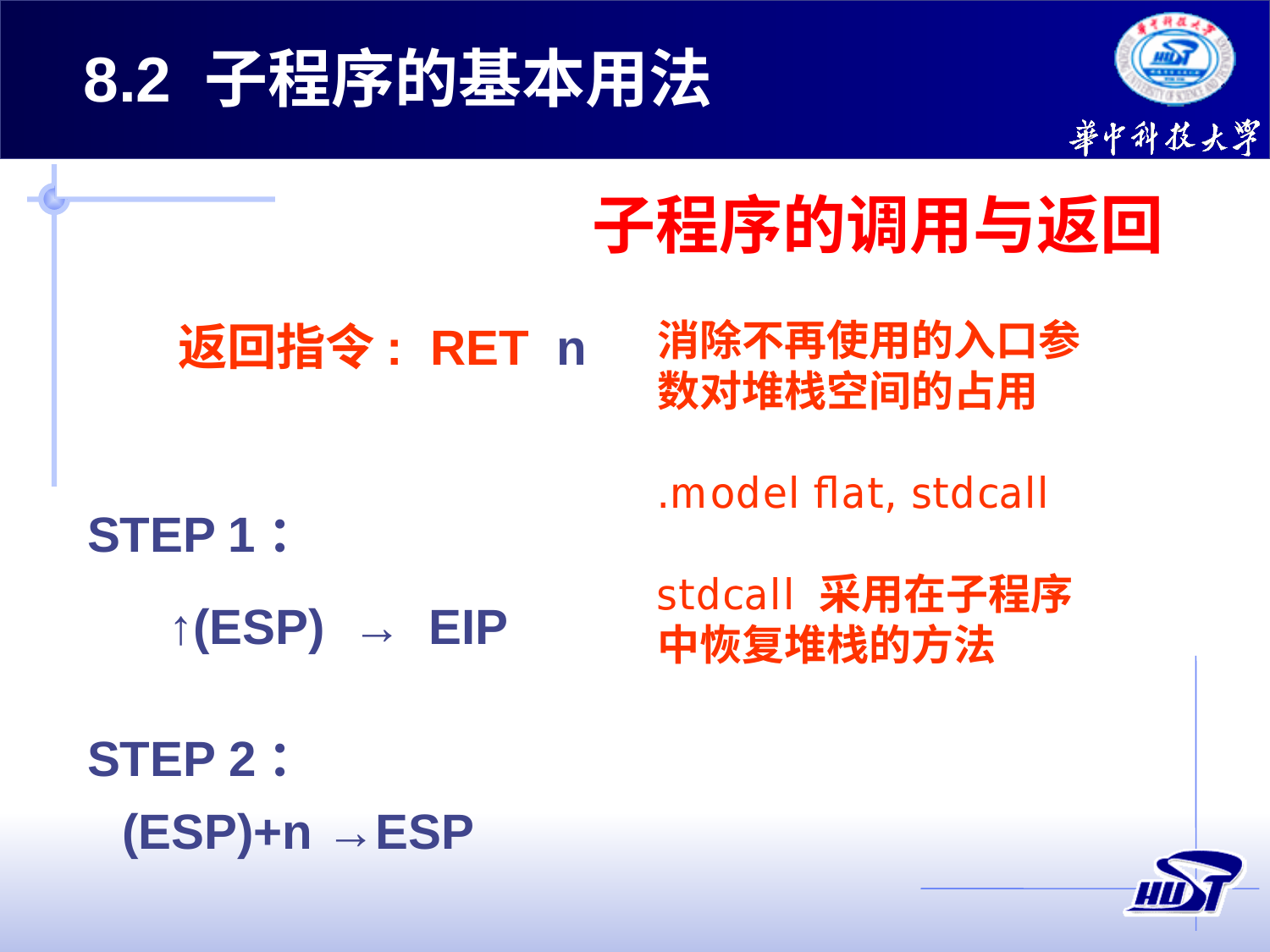

8.2 子程序的基本用法
子程序的调用与返回
消除不再使用的入口参数对堆栈空间的占用

.model flat, stdcall

stdcall 采用在子程序中恢复堆栈的方法
返回指令:  RET  n
STEP 1：
↑(ESP)  →  EIP
STEP 2：
(ESP)+n →ESP